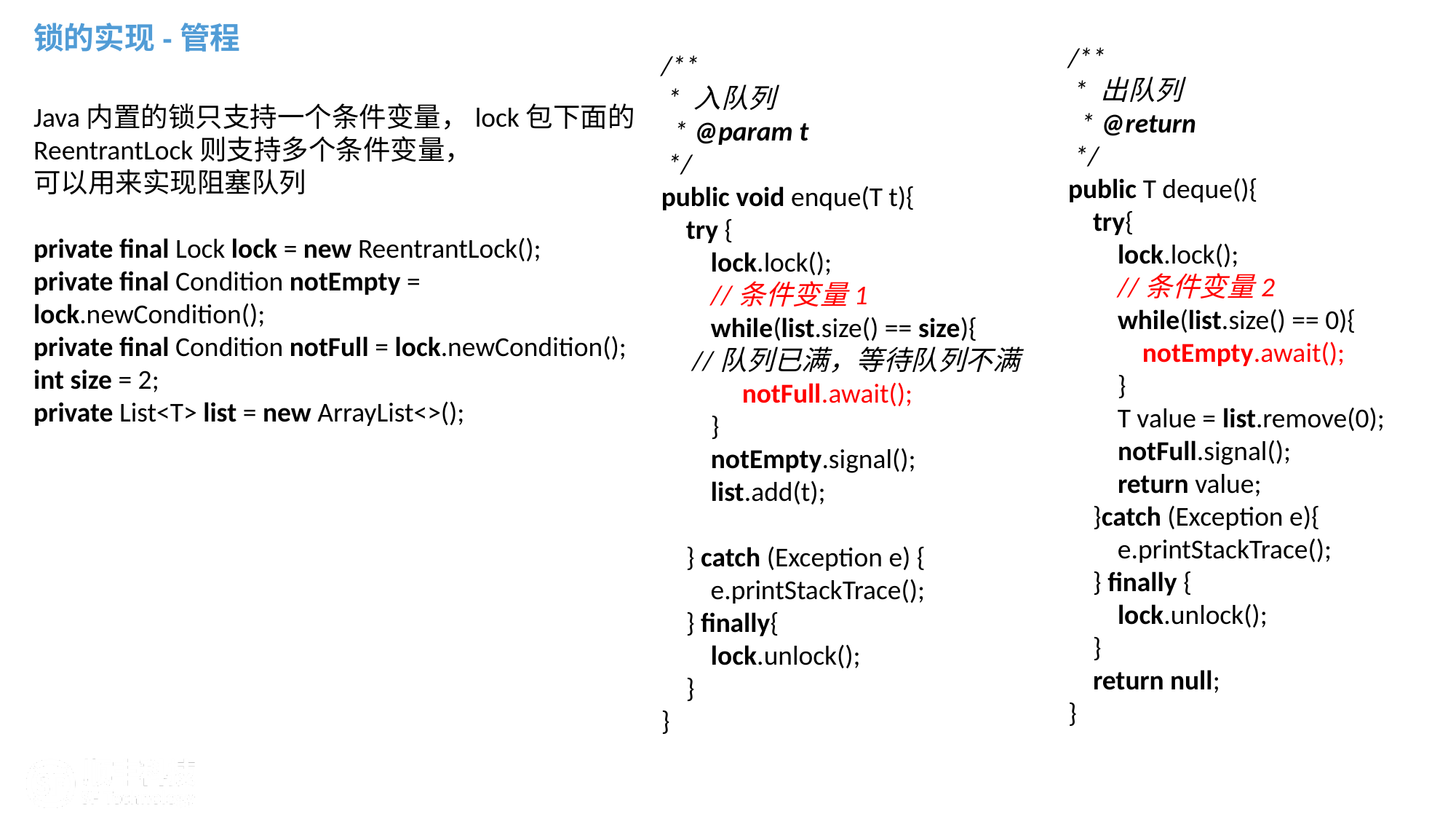

锁的实现-管程
/**
 * 出队列
 * @return
 */
public T deque(){
    try{
        lock.lock();
        //条件变量2
        while(list.size() == 0){
            notEmpty.await();
        }
        T value = list.remove(0);
        notFull.signal();
        return value;
    }catch (Exception e){
        e.printStackTrace();
    } finally {
        lock.unlock();
    }
    return null;
}
/**
 * 入队列
 * @param t
 */
public void enque(T t){
    try {
        lock.lock();
        //条件变量1
        while(list.size() == size){
     //队列已满，等待队列不满
            notFull.await();
        }
        notEmpty.signal();
        list.add(t);
    } catch (Exception e) {
        e.printStackTrace();
    } finally{
        lock.unlock();
    }
}
Java内置的锁只支持一个条件变量，lock包下面的
ReentrantLock则支持多个条件变量，
可以用来实现阻塞队列

private final Lock lock = new ReentrantLock();
private final Condition notEmpty = lock.newCondition();
private final Condition notFull = lock.newCondition();
int size = 2;
private List<T> list = new ArrayList<>();